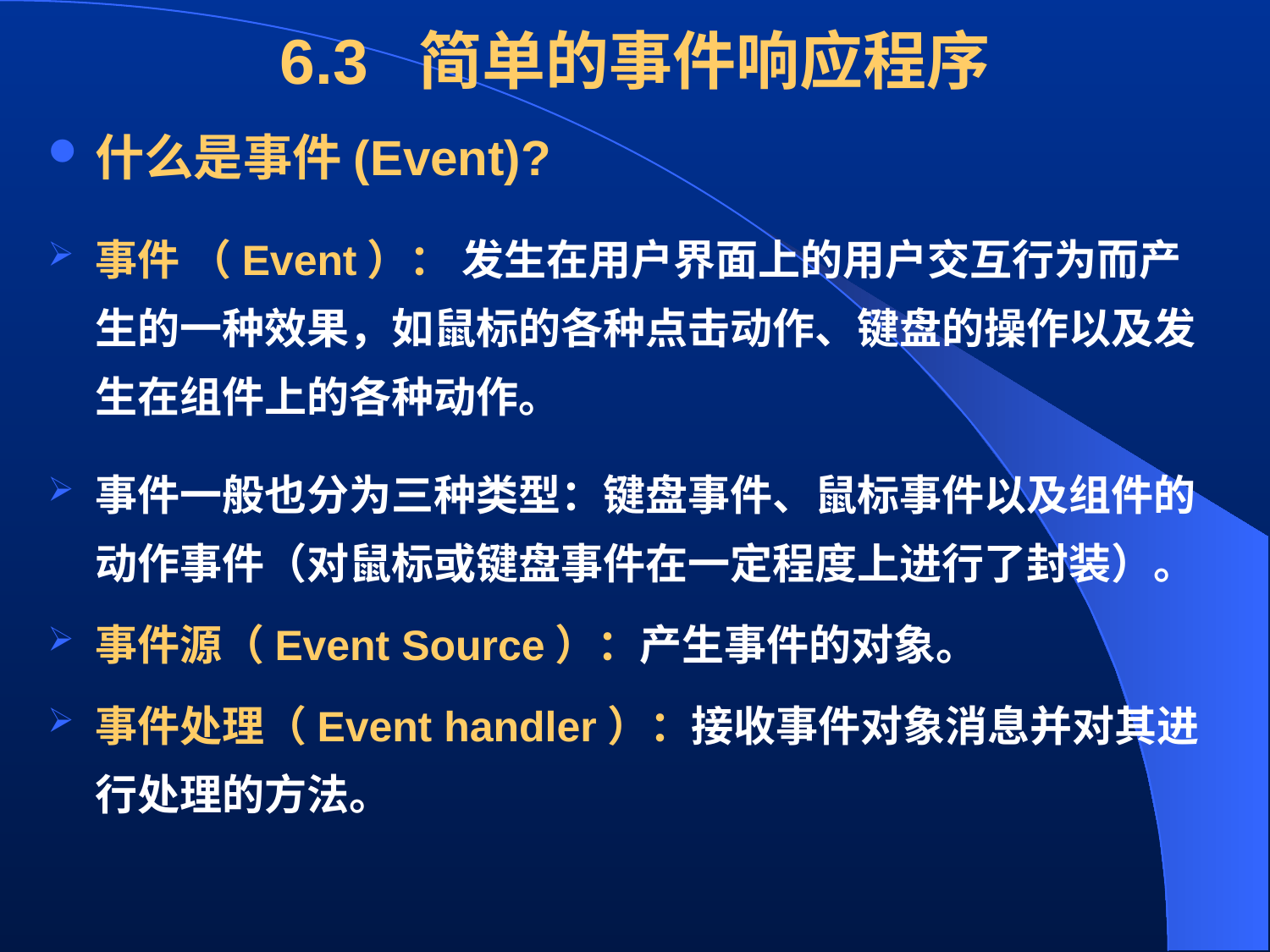

# 6.3  简单的事件响应程序
什么是事件(Event)?
事件 （Event）： 发生在用户界面上的用户交互行为而产生的一种效果，如鼠标的各种点击动作、键盘的操作以及发生在组件上的各种动作。
事件一般也分为三种类型：键盘事件、鼠标事件以及组件的动作事件（对鼠标或键盘事件在一定程度上进行了封装）。
事件源（Event Source）：产生事件的对象。
事件处理（Event handler）：接收事件对象消息并对其进行处理的方法。